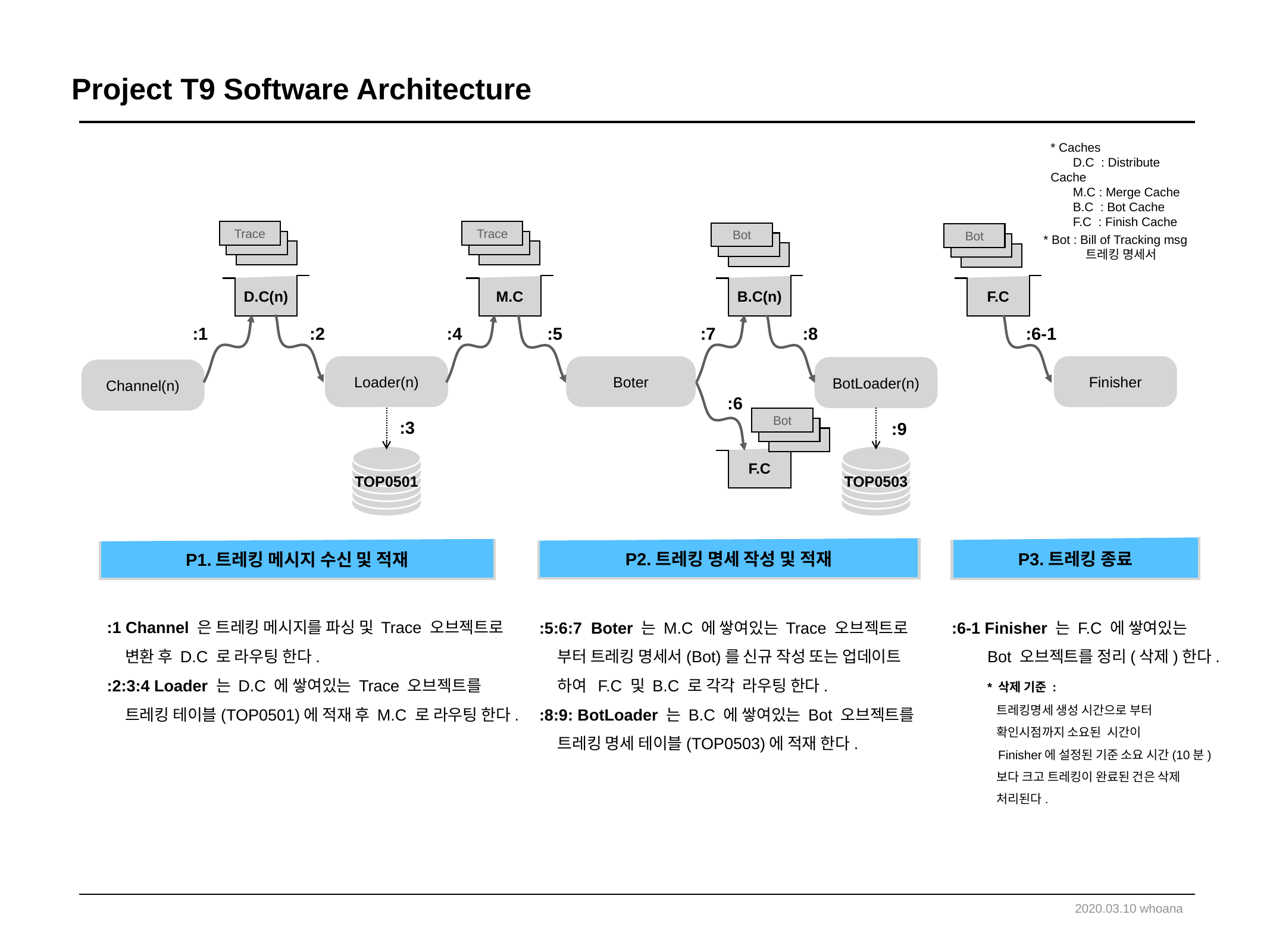

Project T9 Software Architecture

* Caches
D.C  : Distribute Cache
M.C : Merge Cache
B.C  : Bot Cache
F.C  : Finish Cache
Trace
Trace
Bot
Bot
* Bot : Bill of Tracking msg
      트레킹 명세서

D.C(n)
M.C
B.C(n)
F.C

:1
:2
:4
:5
:7
:8
:6-1
Loader(n)
Finisher
Boter
BotLoader(n)
Channel(n)

:6

Bot
:3
:9

F.C
TOP0501
TOP0503
P3.트레킹 종료
P2.트레킹 명세 작성 및 적재
P1.트레킹 메시지 수신 및 적재
:1 Channel 은 트레킹 메시지를 파싱 및 Trace 오브젝트로
    변환 후 D.C 로 라우팅 한다.
:2:3:4 Loader 는 D.C 에 쌓여있는 Trace 오브젝트를
    트레킹 테이블(TOP0501)에 적재 후 M.C 로 라우팅 한다.
:5:6:7  Boter 는 M.C 에 쌓여있는 Trace 오브젝트로
    부터 트레킹 명세서(Bot)를 신규 작성 또는 업데이트
    하여  F.C 및 B.C 로 각각  라우팅 한다.
:8:9: BotLoader 는 B.C 에 쌓여있는 Bot 오브젝트를
    트레킹 명세 테이블(TOP0503)에 적재 한다.
:6-1 Finisher 는 F.C 에 쌓여있는
        Bot 오브젝트를 정리(삭제)한다.
        * 삭제 기준 :
       트레킹명세 생성 시간으로 부터
       확인시점까지 소요된  시간이
       Finisher에 설정된 기준 소요 시간(10분)
       보다 크고 트레킹이 완료된 건은 삭제
       처리된다.

2020.03.10 whoana